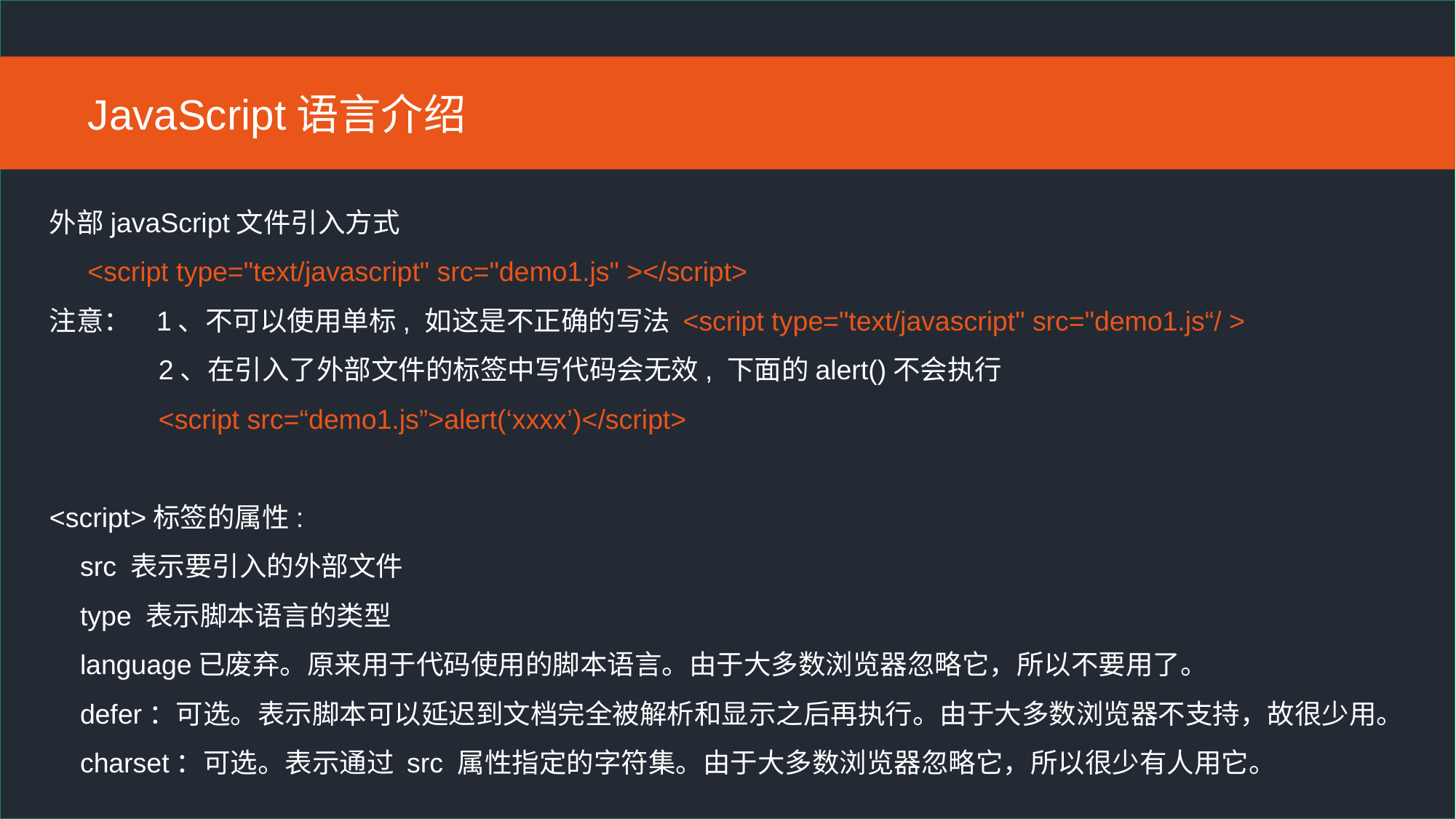

JavaScript语言介绍
外部javaScript文件引入方式
     <script type="text/javascript" src="demo1.js" ></script>
注意：   1、不可以使用单标, 如这是不正确的写法 <script type="text/javascript" src="demo1.js“/ >
	2、在引入了外部文件的标签中写代码会无效, 下面的alert()不会执行
     	<script src=“demo1.js”>alert(‘xxxx’)</script>

<script>标签的属性:
    src 表示要引入的外部文件
    type 表示脚本语言的类型
    language已废弃。原来用于代码使用的脚本语言。由于大多数浏览器忽略它，所以不要用了。
    defer：可选。表示脚本可以延迟到文档完全被解析和显示之后再执行。由于大多数浏览器不支持，故很少用。
    charset：可选。表示通过 src 属性指定的字符集。由于大多数浏览器忽略它，所以很少有人用它。